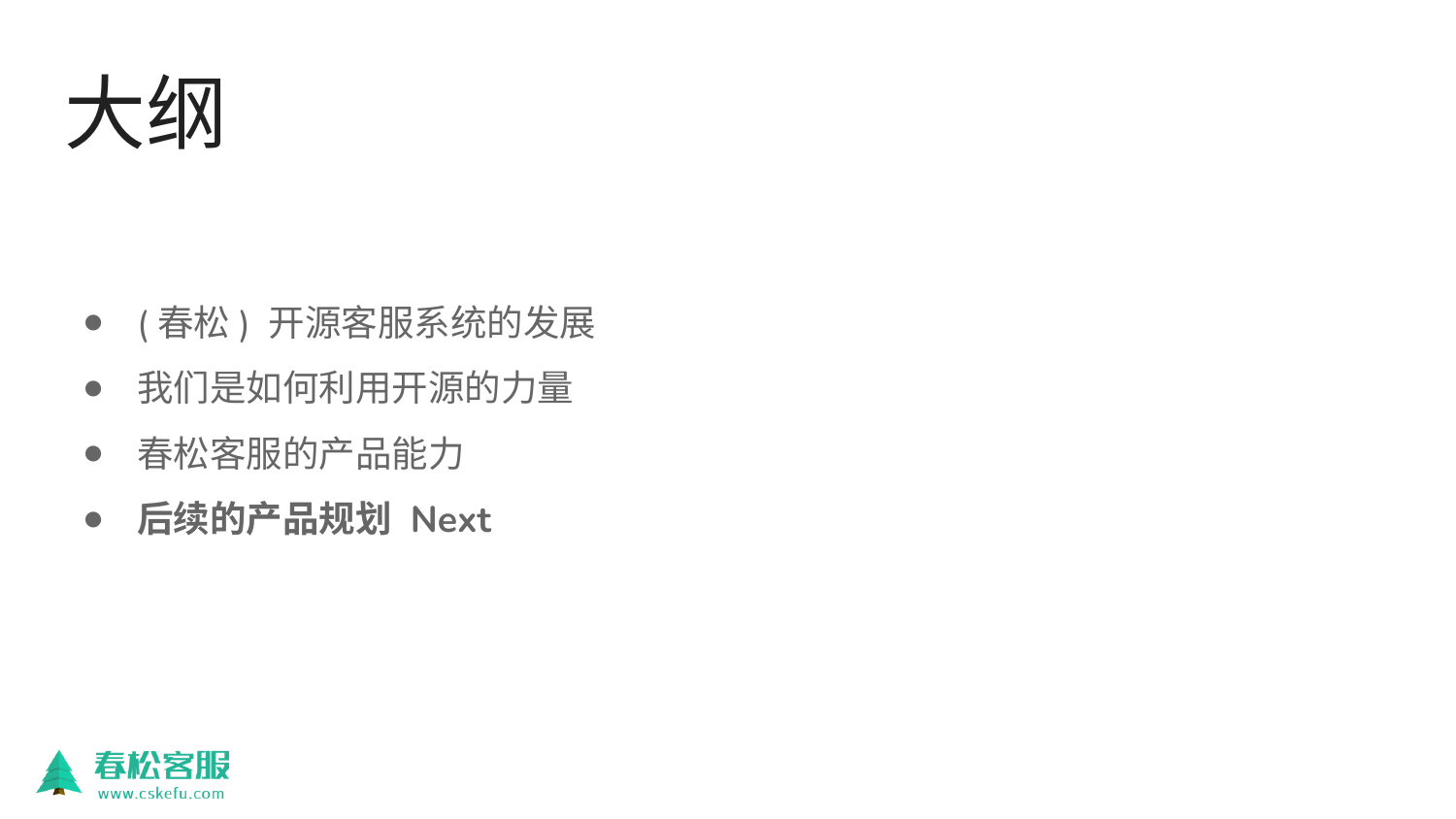

# 大纲

(春松) 开源客服系统的发展
我们是如何利用开源的力量
春松客服的产品能力
后续的产品规划 Next